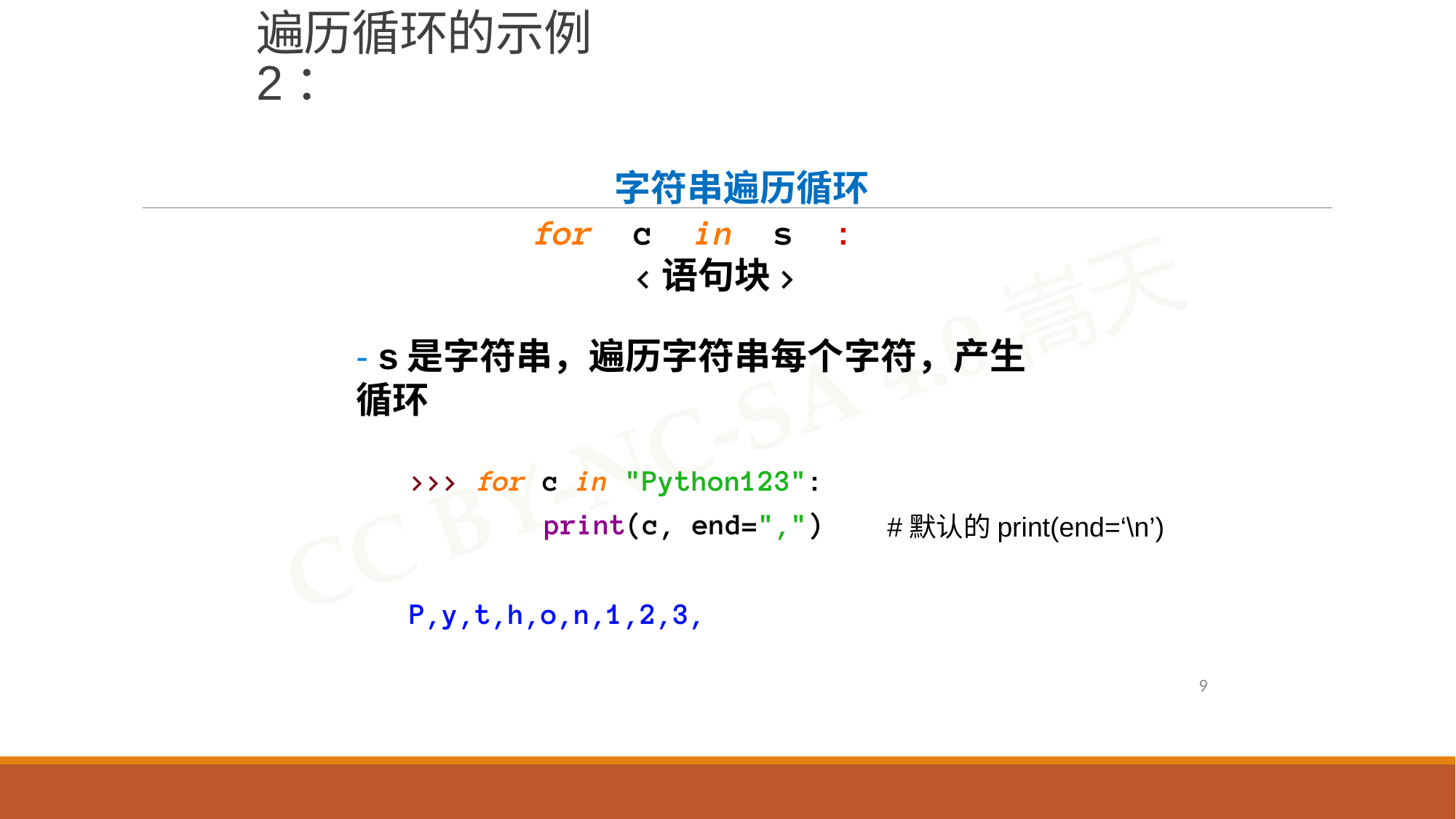

# 遍历循环的示例2：
字符串遍历循环
for	c	in	s	:
<语句块>
- s是字符串，遍历字符串每个字符，产生循环

>>> for c in "Python123":  print(c, end=",")

P,y,t,h,o,n,1,2,3,

#默认的print(end=‘\n’)
9